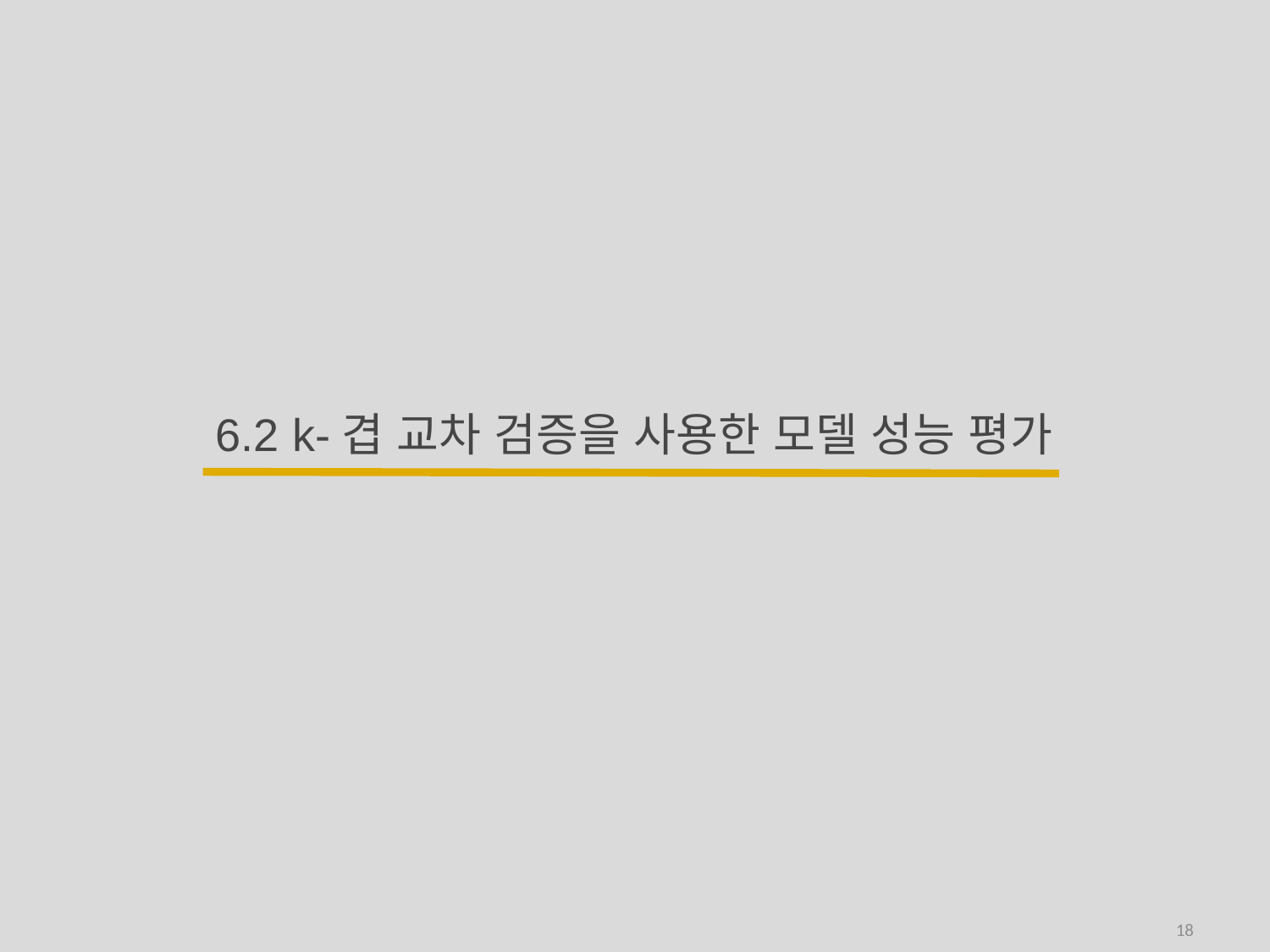

# 6.2 k-겹 교차 검증을 사용한 모델 성능 평가
18